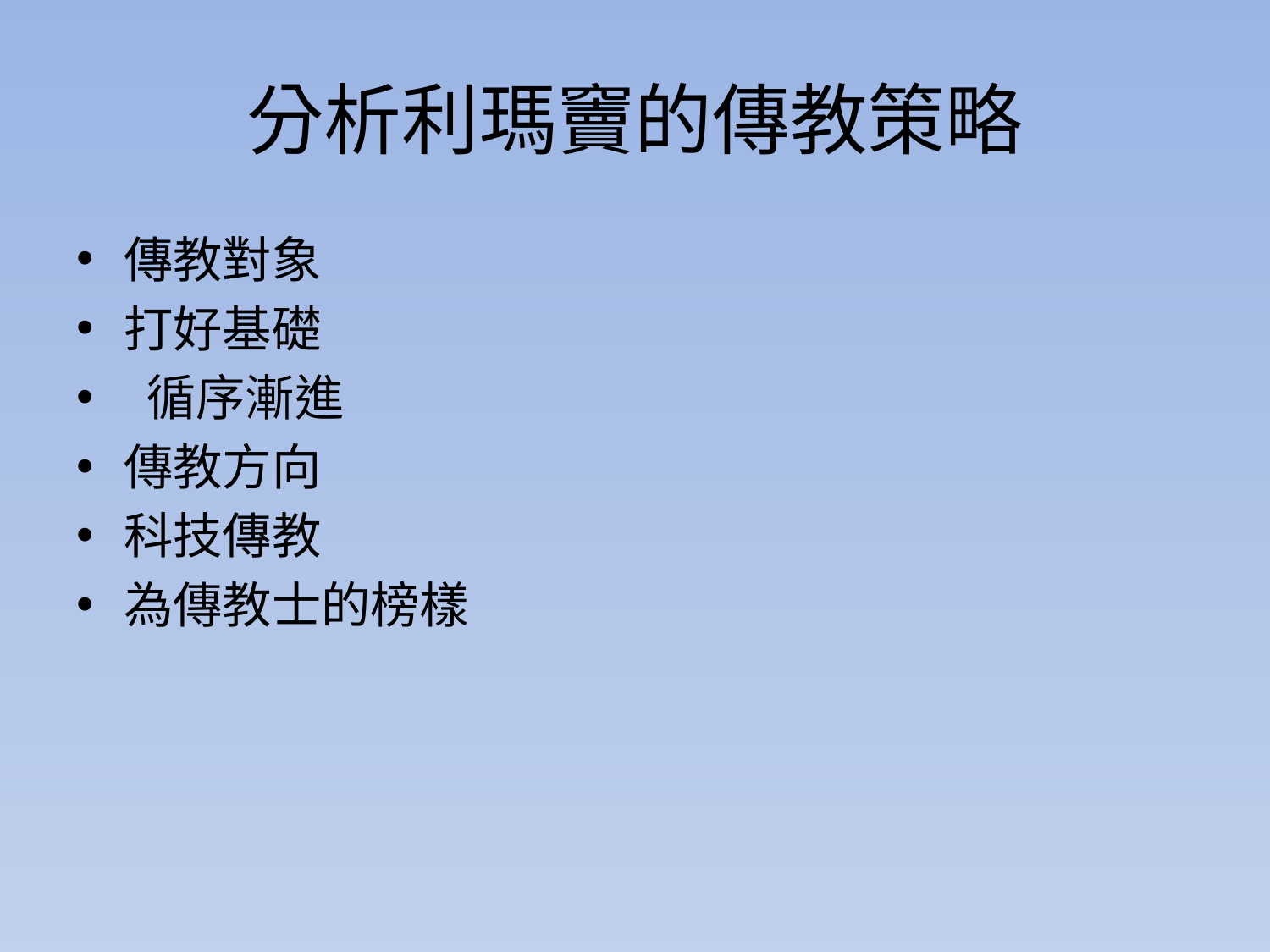

# 分析利瑪竇的傳教策略
傳教對象
打好基礎
 循序漸進
傳教方向
科技傳教
為傳教士的榜樣